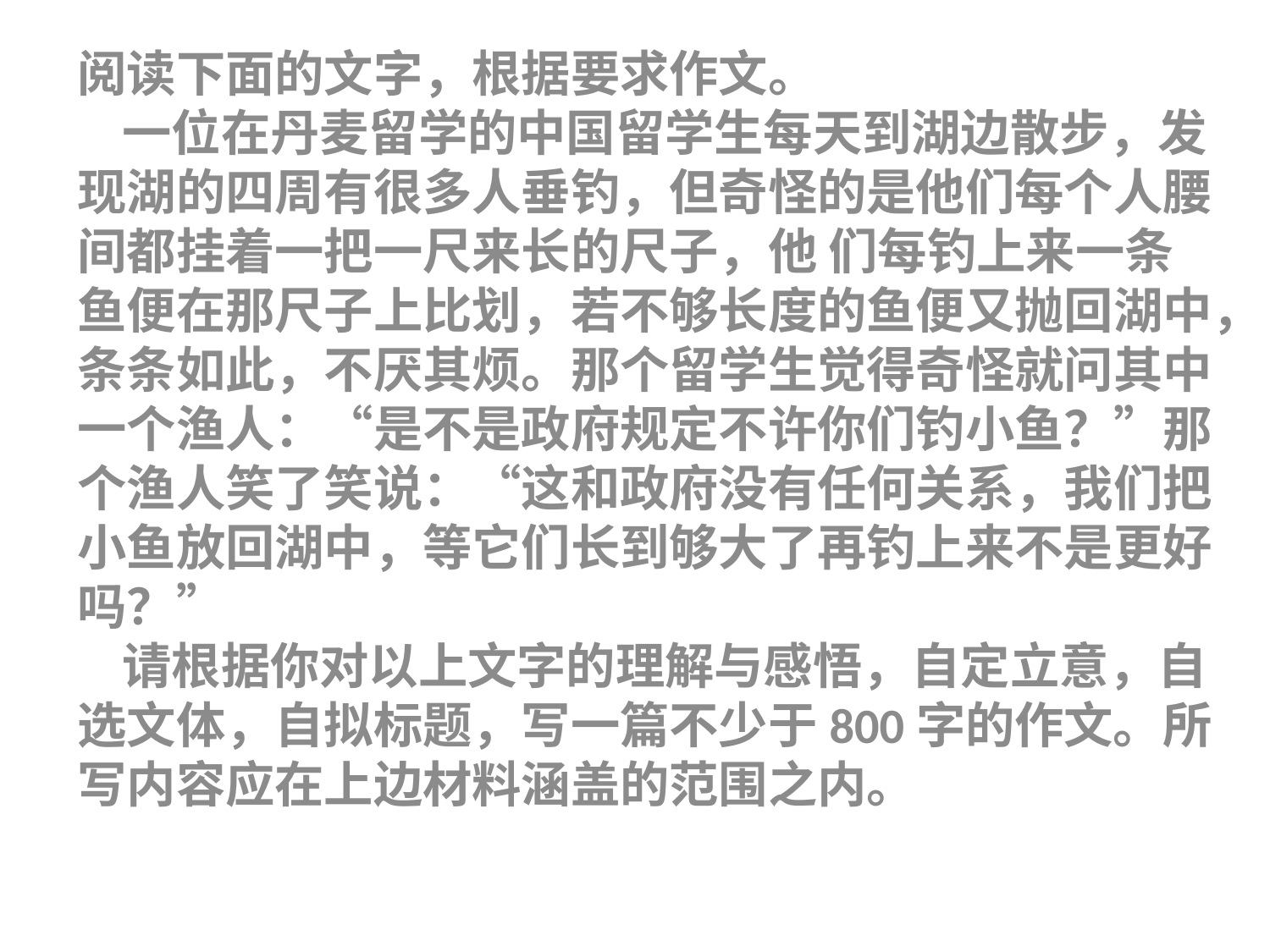

阅读下面的文字，根据要求作文。
    一位在丹麦留学的中国留学生每天到湖边散步，发现湖的四周有很多人垂钓，但奇怪的是他们每个人腰间都挂着一把一尺来长的尺子，他 们每钓上来一条鱼便在那尺子上比划，若不够长度的鱼便又抛回湖中，条条如此，不厌其烦。那个留学生觉得奇怪就问其中一个渔人：“是不是政府规定不许你们钓小鱼？”那个渔人笑了笑说：“这和政府没有任何关系，我们把小鱼放回湖中，等它们长到够大了再钓上来不是更好吗？”
    请根据你对以上文字的理解与感悟，自定立意，自选文体，自拟标题，写一篇不少于800字的作文。所写内容应在上边材料涵盖的范围之内。